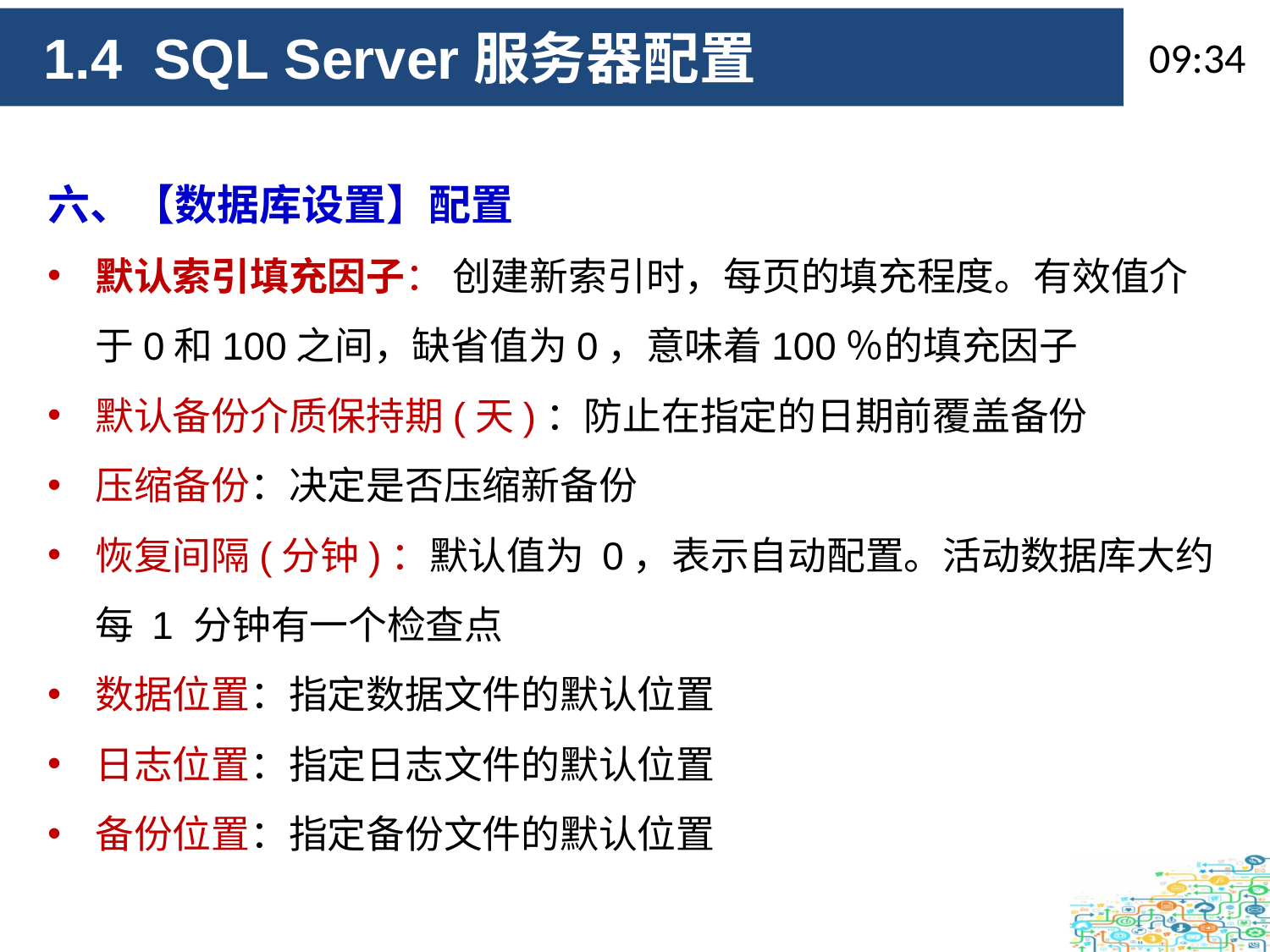

# 1.4  SQL Server服务器配置
09:34
六、【数据库设置】配置
默认索引填充因子： 创建新索引时，每页的填充程度。有效值介于0和100之间，缺省值为0，意味着100％的填充因子
默认备份介质保持期(天)：防止在指定的日期前覆盖备份
压缩备份：决定是否压缩新备份
恢复间隔(分钟)：默认值为 0，表示自动配置。活动数据库大约每 1 分钟有一个检查点
数据位置：指定数据文件的默认位置
日志位置：指定日志文件的默认位置
备份位置：指定备份文件的默认位置